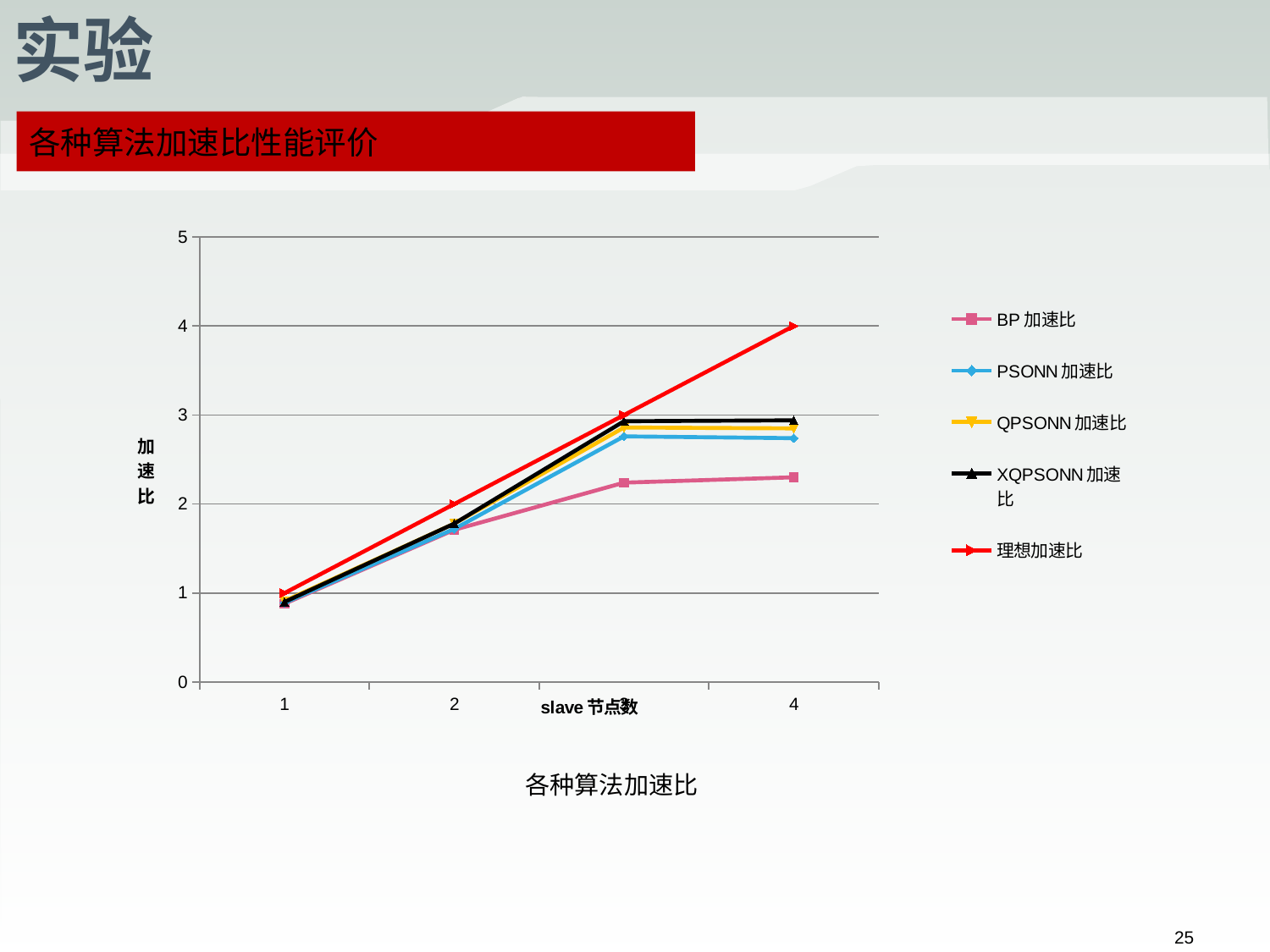

# 实验
各种算法加速比性能评价

### Chart

| Category |  |  |  |  |  |
|---|---|---|---|---|---|
各种算法加速比
25